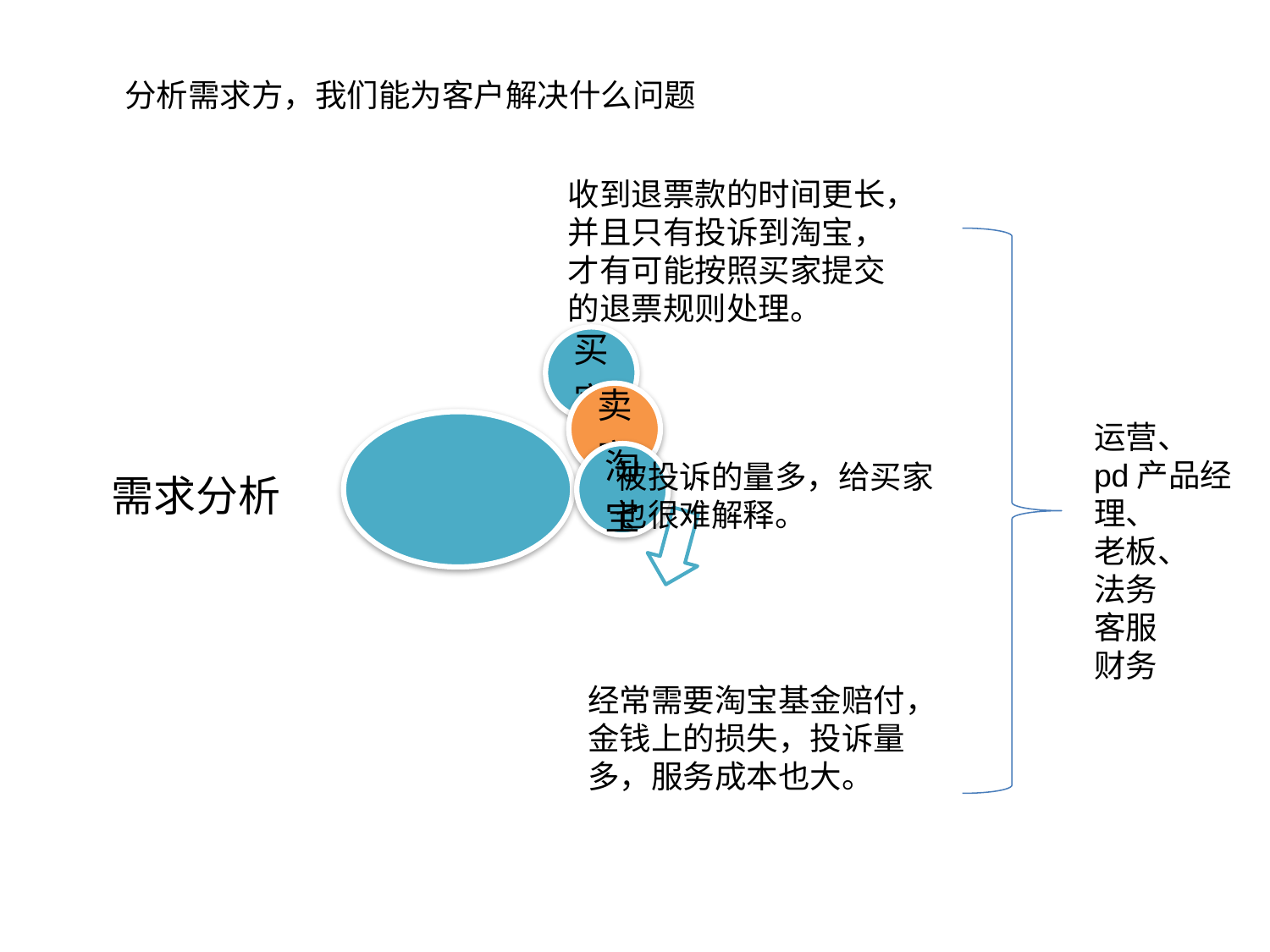

分析需求方，我们能为客户解决什么问题
收到退票款的时间更长，并且只有投诉到淘宝，才有可能按照买家提交的退票规则处理。
买家
淘宝

运营、
pd产品经理、
老板、
法务
客服
财务
被投诉的量多，给买家也很难解释。
需求分析
经常需要淘宝基金赔付，金钱上的损失，投诉量多，服务成本也大。